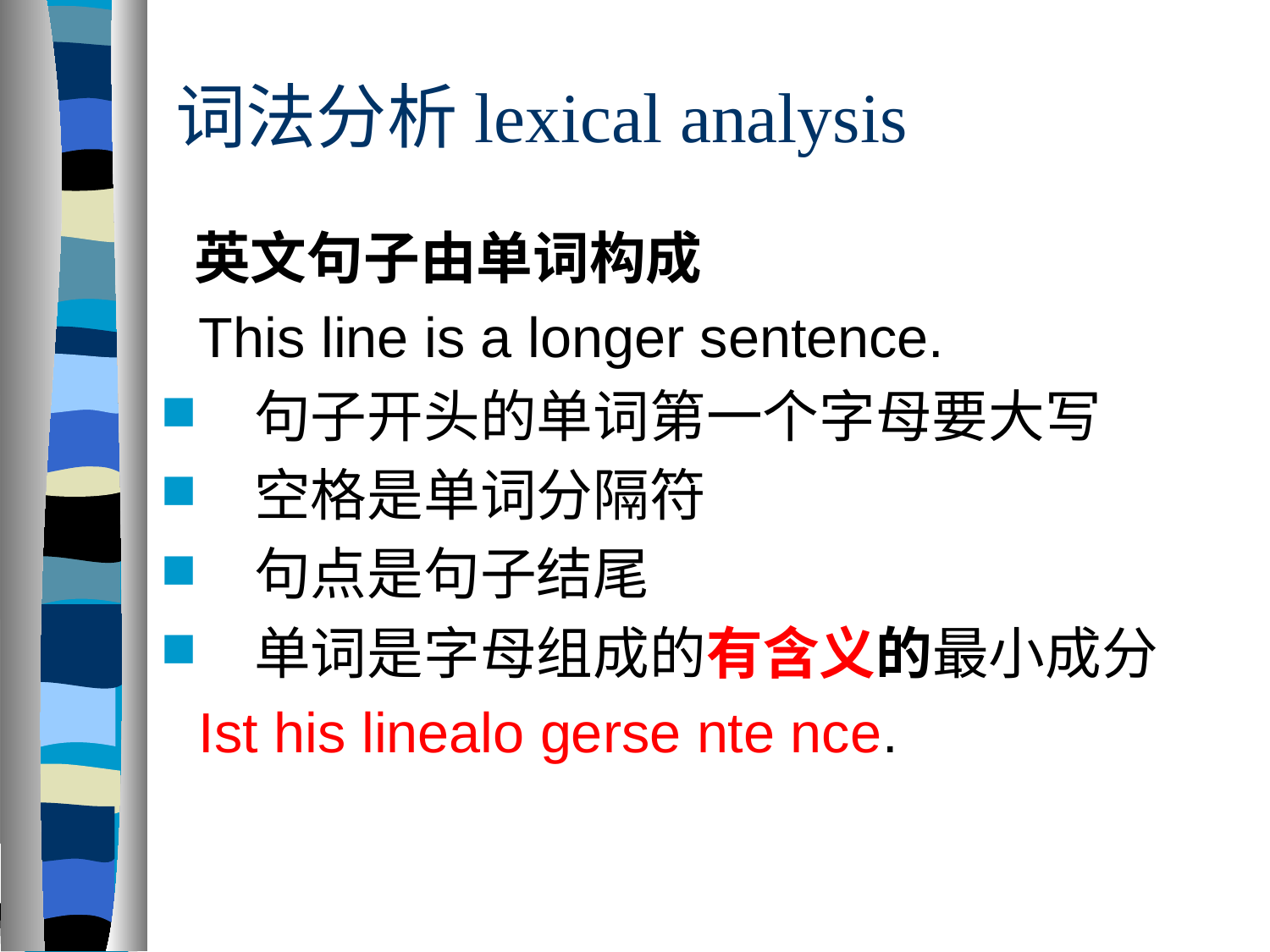

# 词法分析lexical analysis
 英文句子由单词构成
  This line is a longer sentence.
  句子开头的单词第一个字母要大写
  空格是单词分隔符
  句点是句子结尾
  单词是字母组成的有含义的最小成分
  Ist his linealo gerse nte nce.